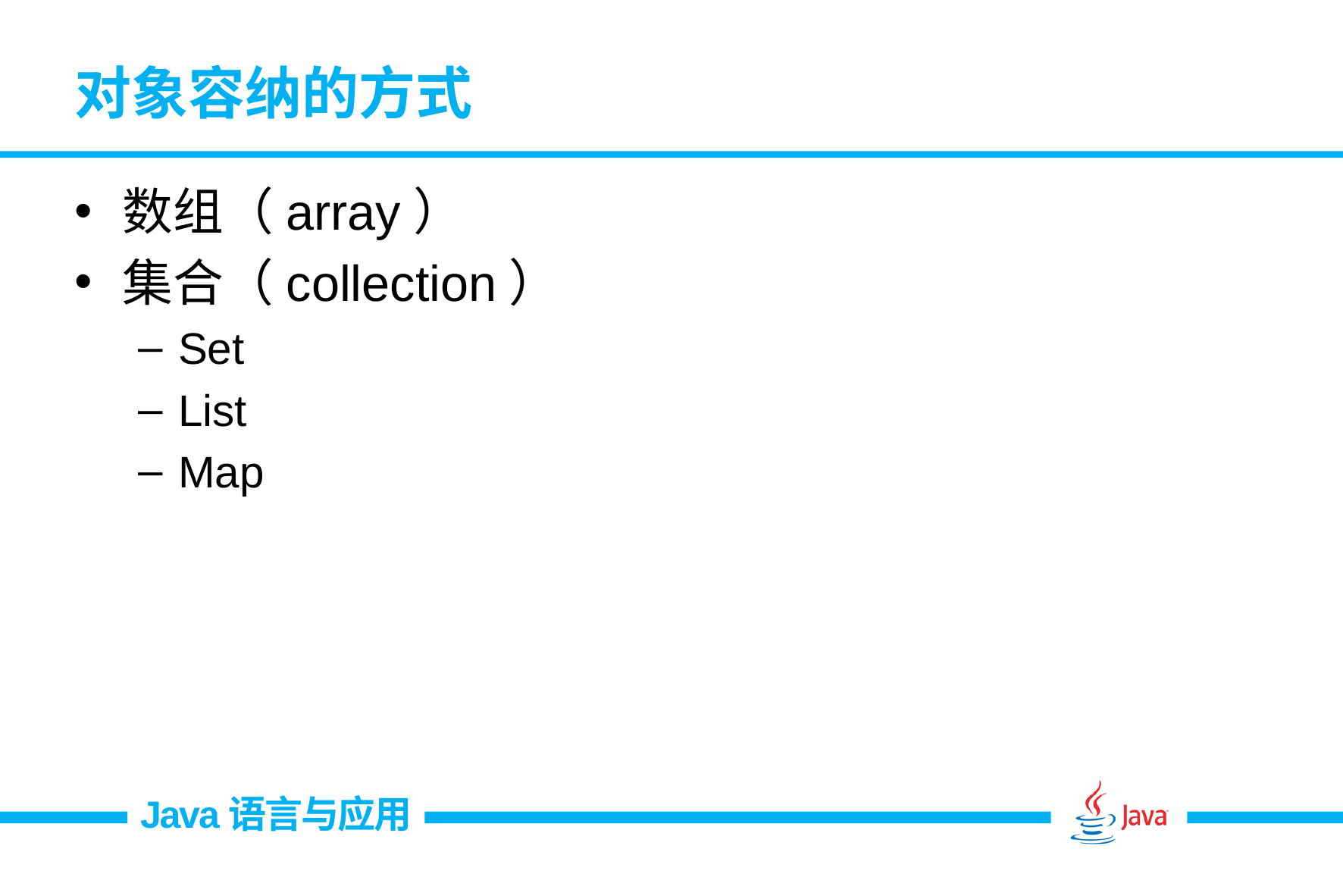

# 对象容纳的方式
数组（array）
集合（collection）
Set
List
Map